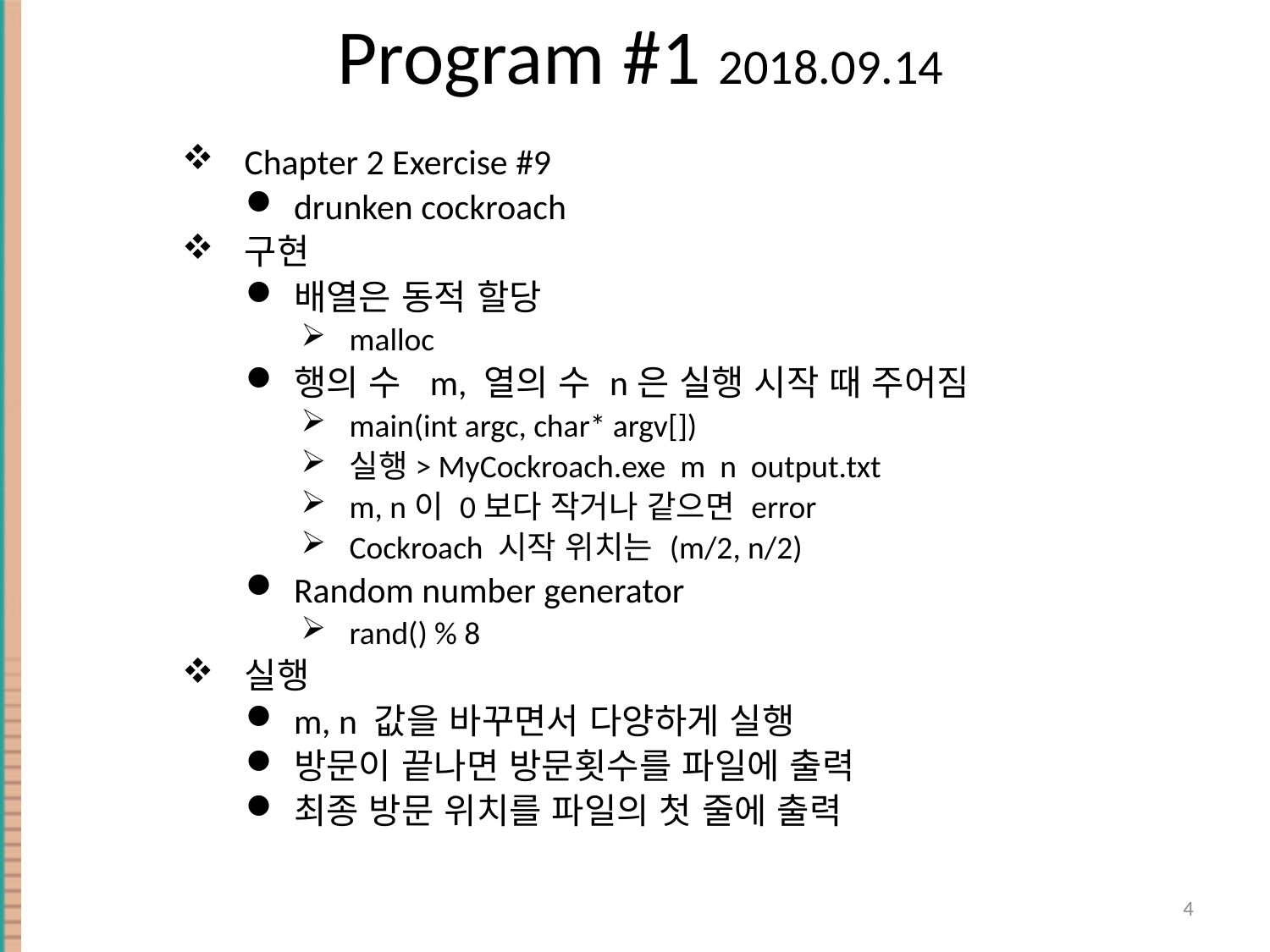

# Program #1 2018.09.14
Chapter 2 Exercise #9
drunken cockroach
구현
배열은 동적 할당
malloc
행의 수  m, 열의 수 n은 실행 시작 때 주어짐
main(int argc, char* argv[])
실행> MyCockroach.exe  m  n  output.txt
m, n이 0보다 작거나 같으면 error
Cockroach 시작 위치는 (m/2, n/2)
Random number generator
rand() % 8
실행
m, n 값을 바꾸면서 다양하게 실행
방문이 끝나면 방문횟수를 파일에 출력
최종 방문 위치를 파일의 첫 줄에 출력
4